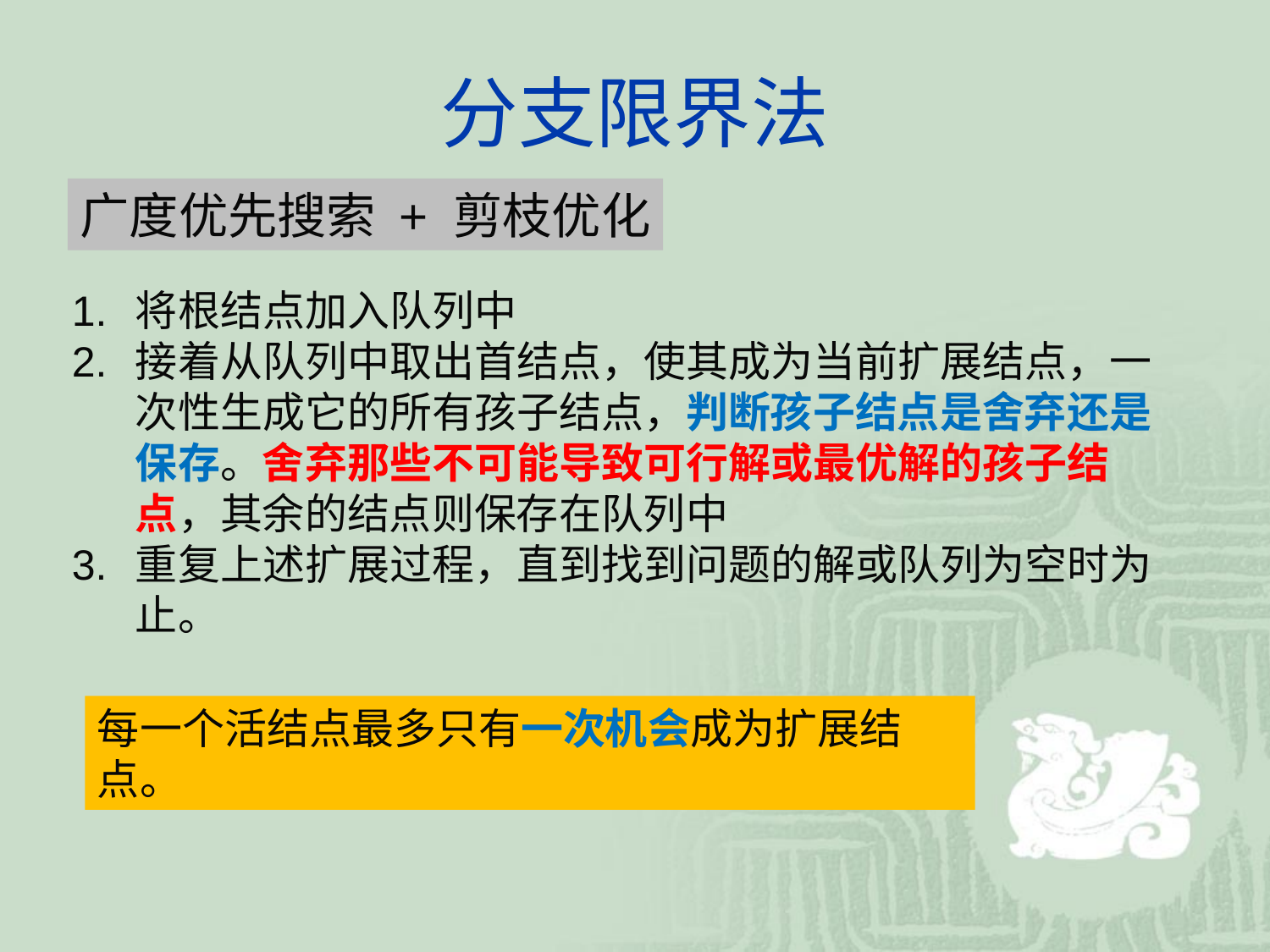

# 分支限界法
广度优先搜索 + 剪枝优化
将根结点加入队列中
接着从队列中取出首结点，使其成为当前扩展结点，一次性生成它的所有孩子结点，判断孩子结点是舍弃还是保存。舍弃那些不可能导致可行解或最优解的孩子结点，其余的结点则保存在队列中
重复上述扩展过程，直到找到问题的解或队列为空时为止。
每一个活结点最多只有一次机会成为扩展结点。